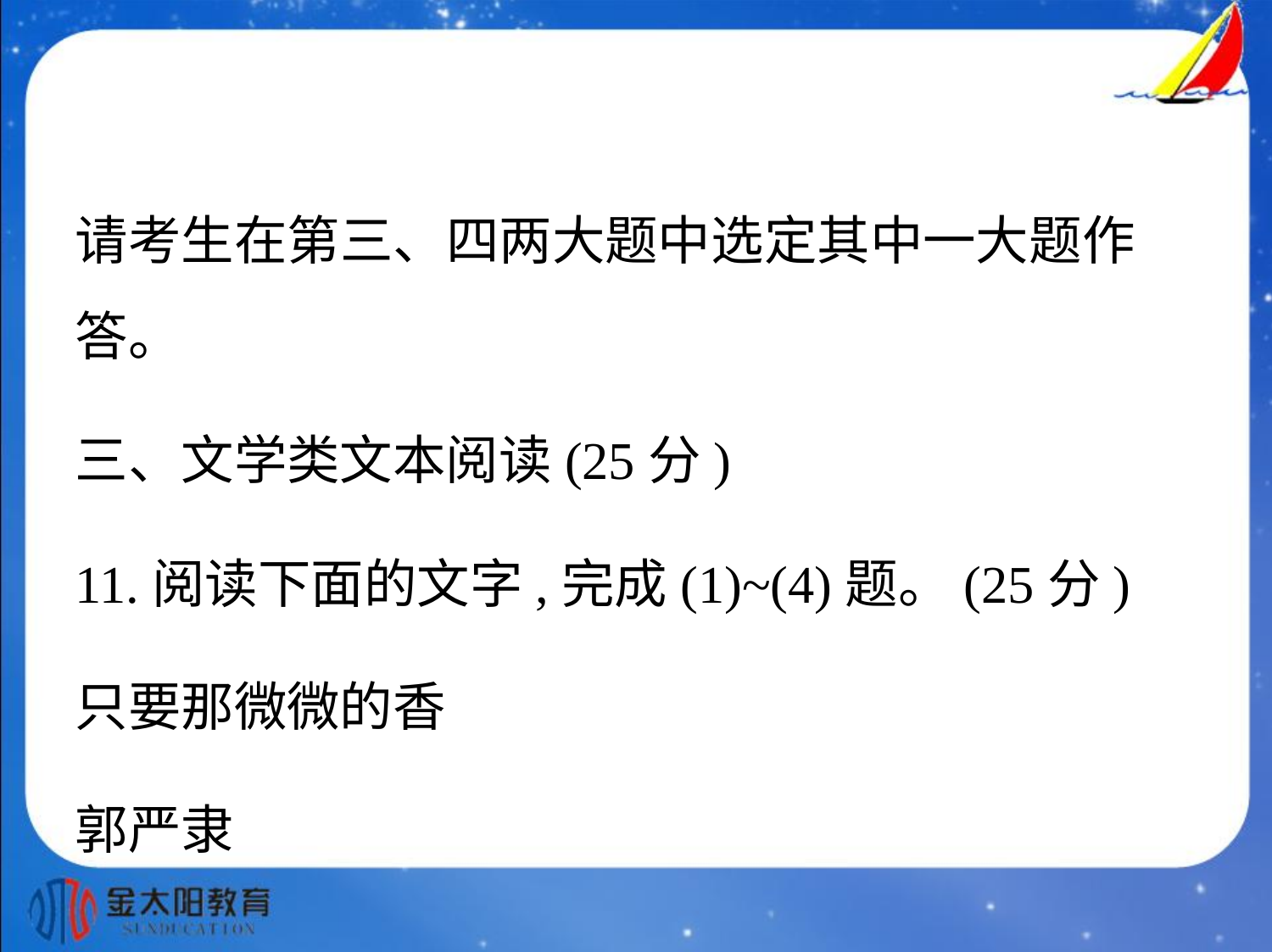

请考生在第三、四两大题中选定其中一大题作
答。
三、文学类文本阅读(25分)
11.阅读下面的文字,完成(1)~(4)题。(25分)
只要那微微的香
郭严隶